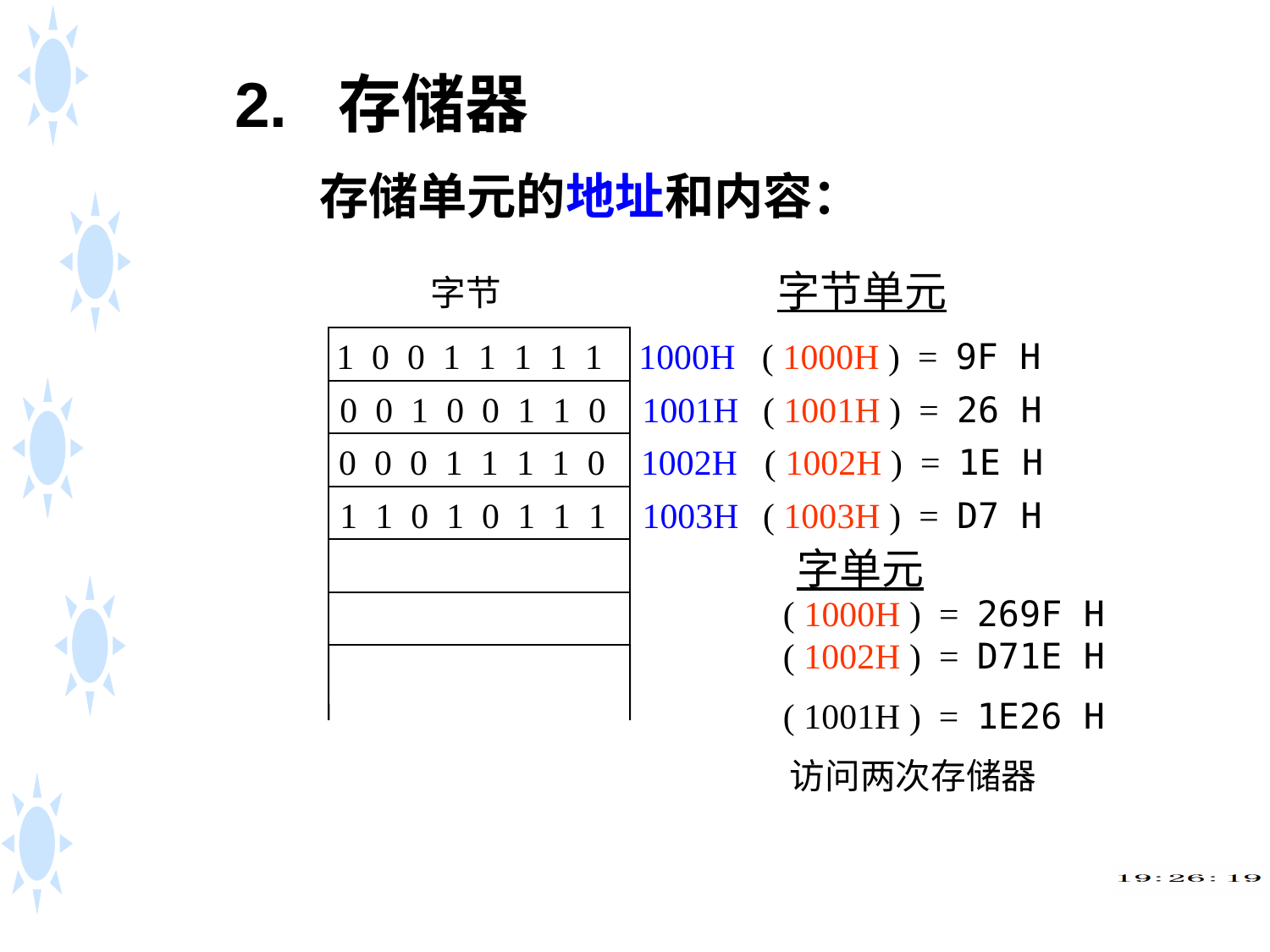

2.  存储器
存储单元的地址和内容：
字节单元

字节
 1  0  0  1  1  1  1  1    1000H   ( 1000H )  =  9F H

0  0  1  0  0  1  1  0    1001H
0  0  0  1  1  1  1  0    1002H   ( 1002H )  =  1E H
1  1  0  1  0  1  1  1    1003H

  ( 1000H )  =  269F H
  ( 1002H )  =  D71E H
  ( 1001H )  =  1E26 H
  访问两次存储器
( 1001H )  =  26 H
( 1003H )  =  D7 H
字单元